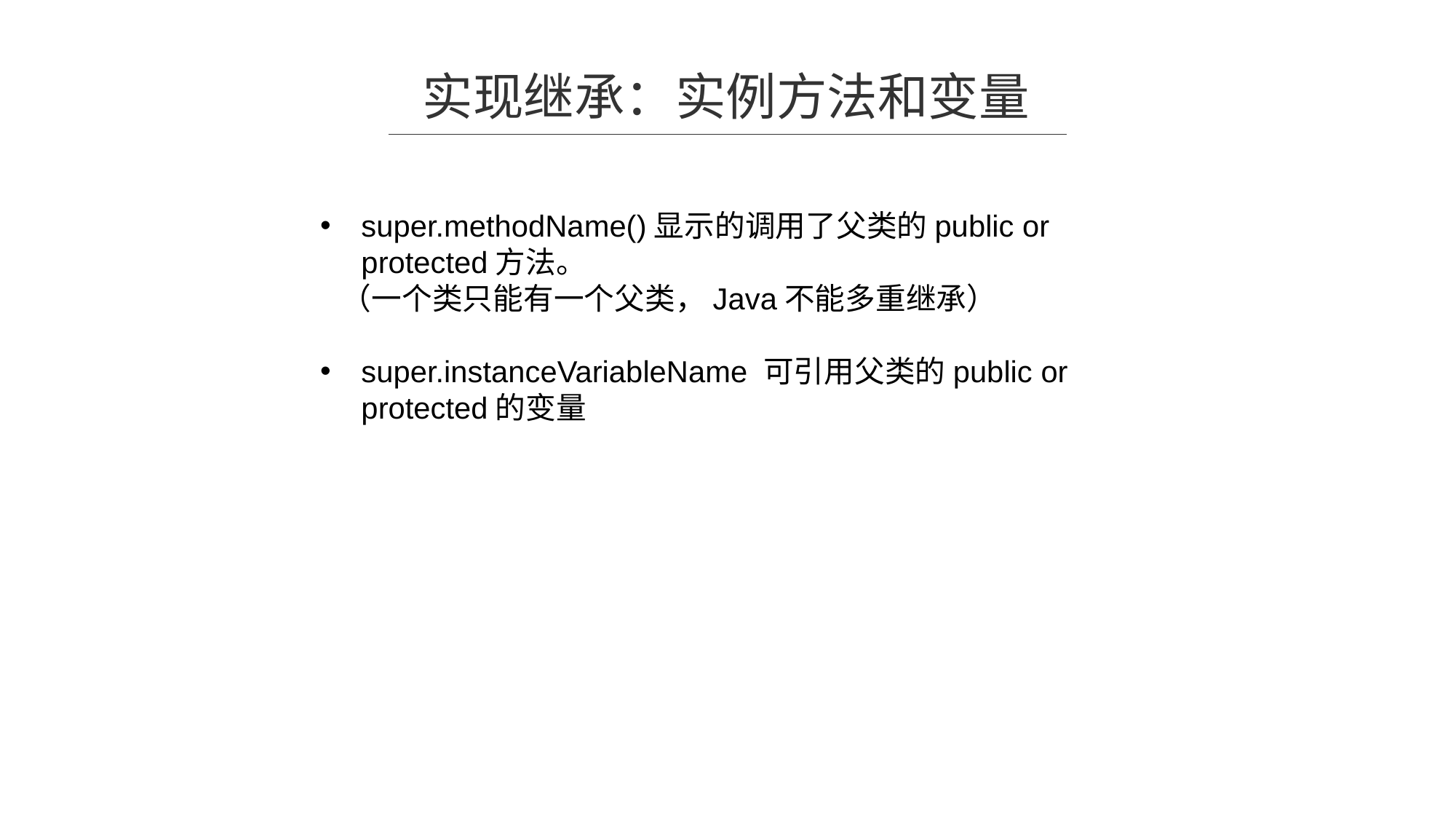

实现继承：实例方法和变量
super.methodName()显示的调用了父类的public or protected方法。
  （一个类只能有一个父类，Java不能多重继承）

super.instanceVariableName 可引用父类的public or protected的变量